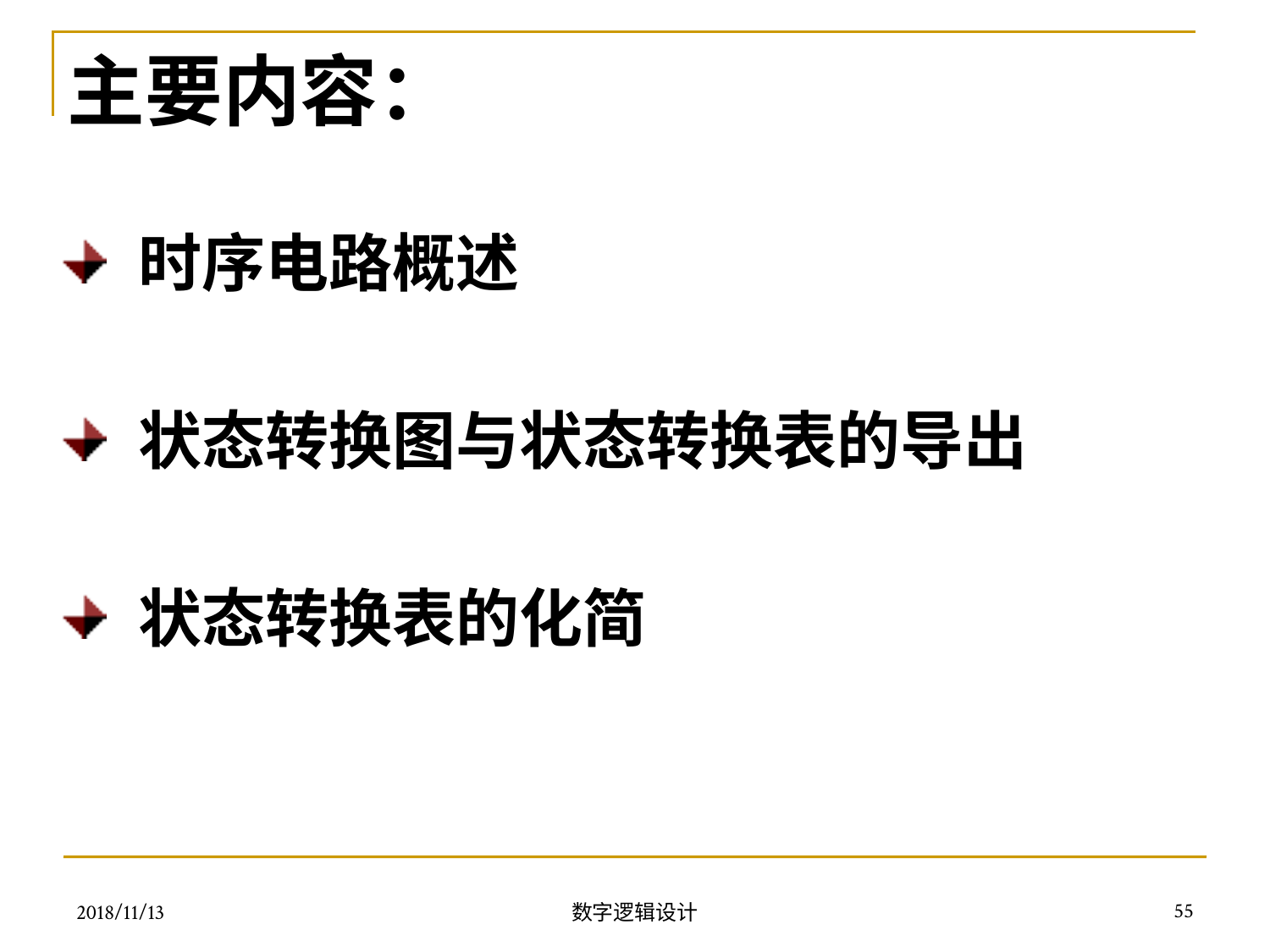

主要内容：
 时序电路概述

 状态转换图与状态转换表的导出

 状态转换表的化简
2018/11/13
55
数字逻辑设计